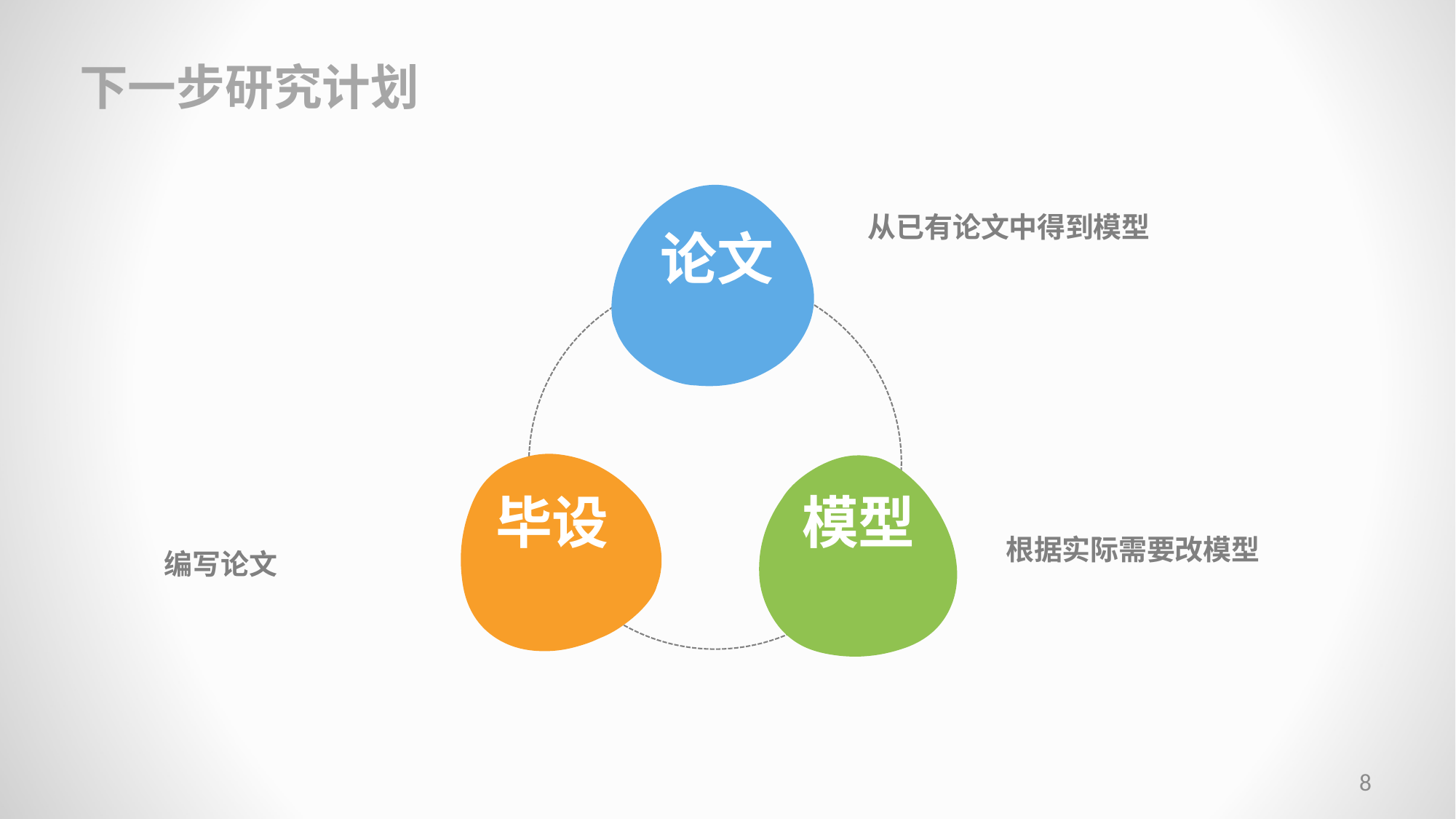

下一步研究计划

从已有论文中得到模型
论文

模型
毕设
根据实际需要改模型
编写论文
8